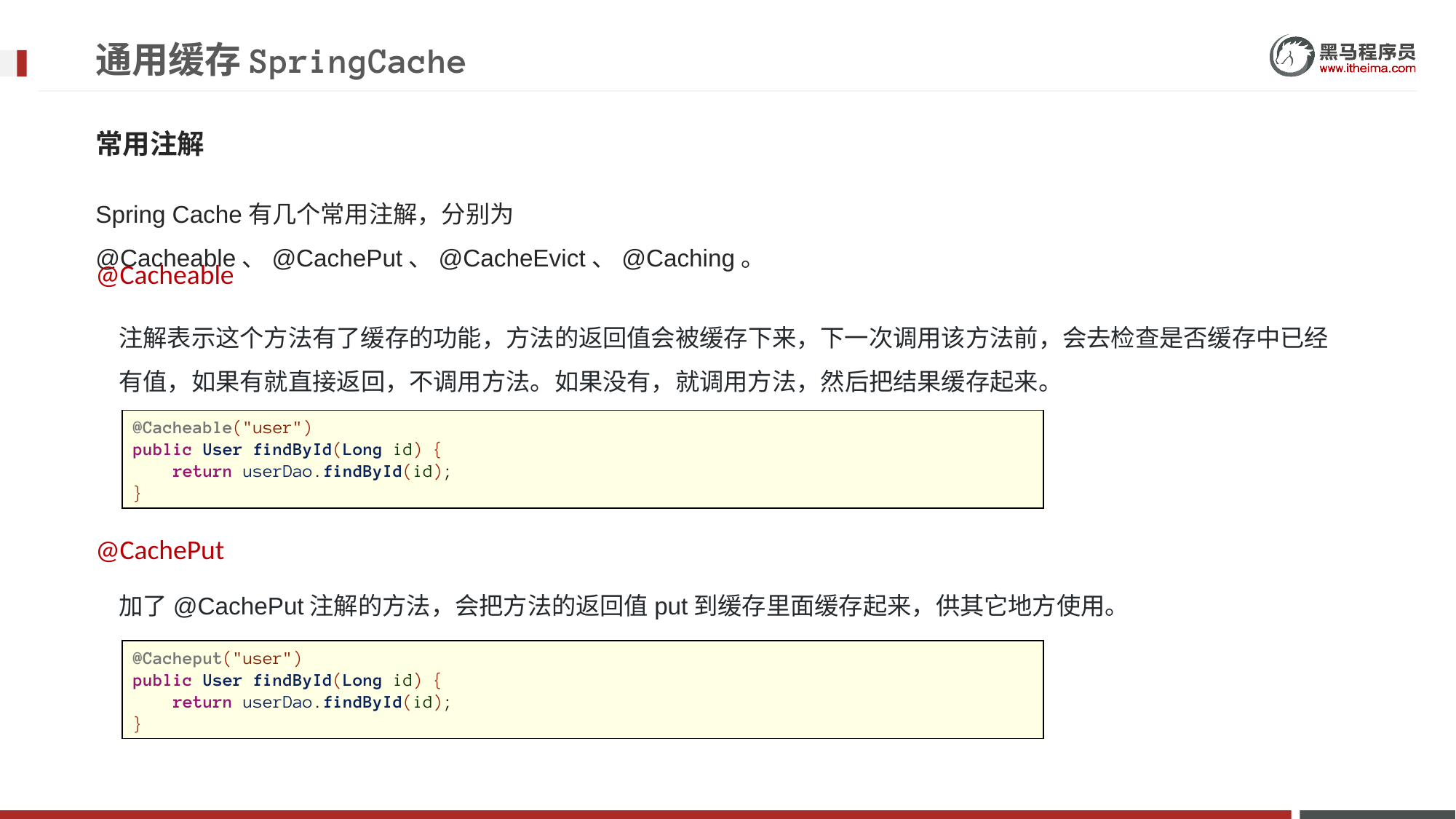

# 通用缓存SpringCache
常用注解
Spring Cache有几个常用注解，分别为@Cacheable、@CachePut、@CacheEvict、@Caching。
@Cacheable
注解表示这个方法有了缓存的功能，方法的返回值会被缓存下来，下一次调用该方法前，会去检查是否缓存中已经有值，如果有就直接返回，不调用方法。如果没有，就调用方法，然后把结果缓存起来。
@Cacheable("user")
public User findById(Long id) {
    return userDao.findById(id);
}
@CachePut
加了@CachePut注解的方法，会把方法的返回值put到缓存里面缓存起来，供其它地方使用。
@Cacheput("user")
public User findById(Long id) {
    return userDao.findById(id);
}